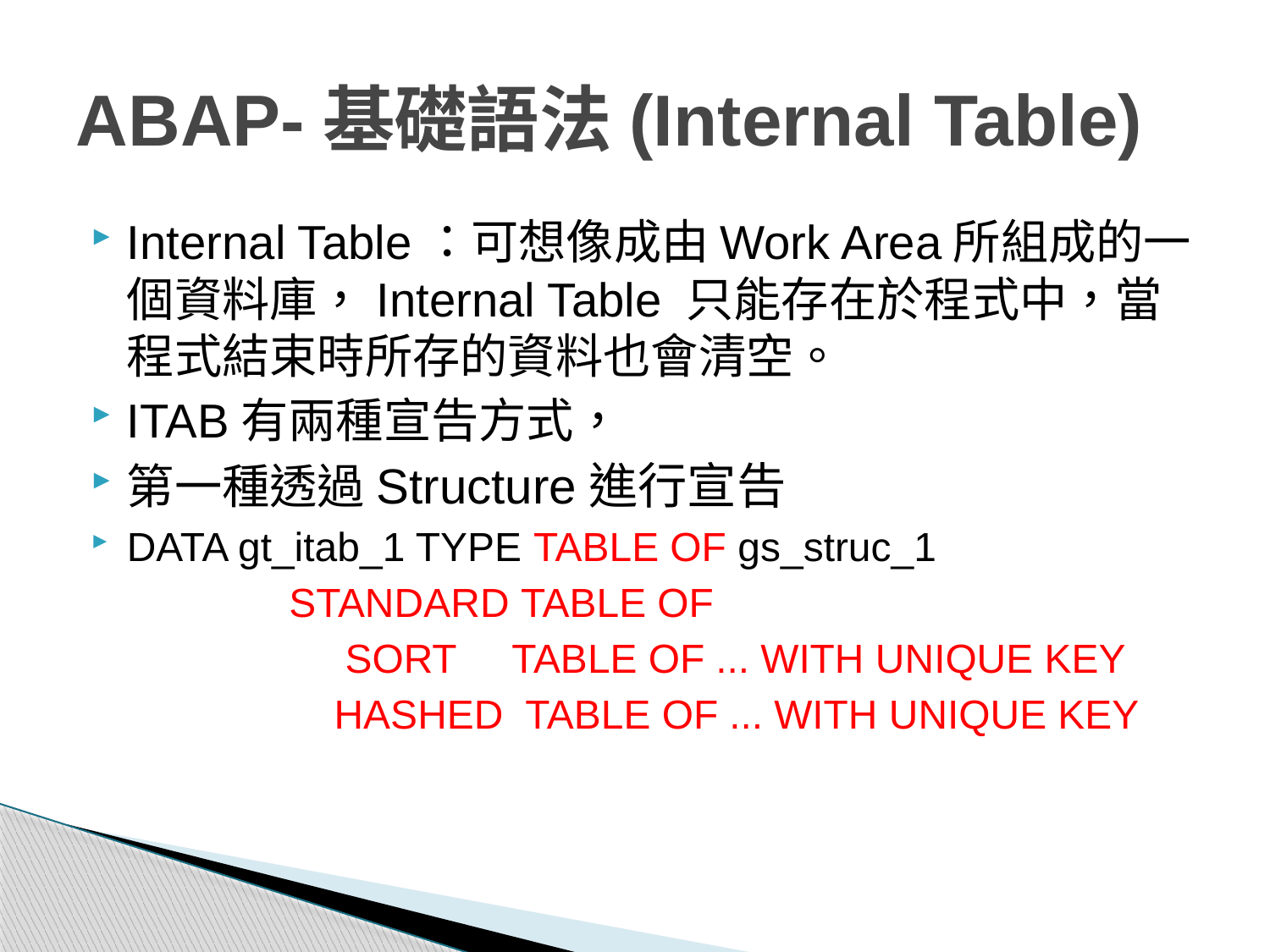

# ABAP-基礎語法(Internal Table)
Internal Table：可想像成由Work Area所組成的一個資料庫，Internal Table 只能存在於程式中，當程式結束時所存的資料也會清空。
ITAB有兩種宣告方式，
第一種透過Structure進行宣告
DATA gt_itab_1 TYPE TABLE OF gs_struc_1
                   STANDARD TABLE OF
                        SORT     TABLE OF ... WITH UNIQUE KEY
                       HASHED  TABLE OF ... WITH UNIQUE KEY